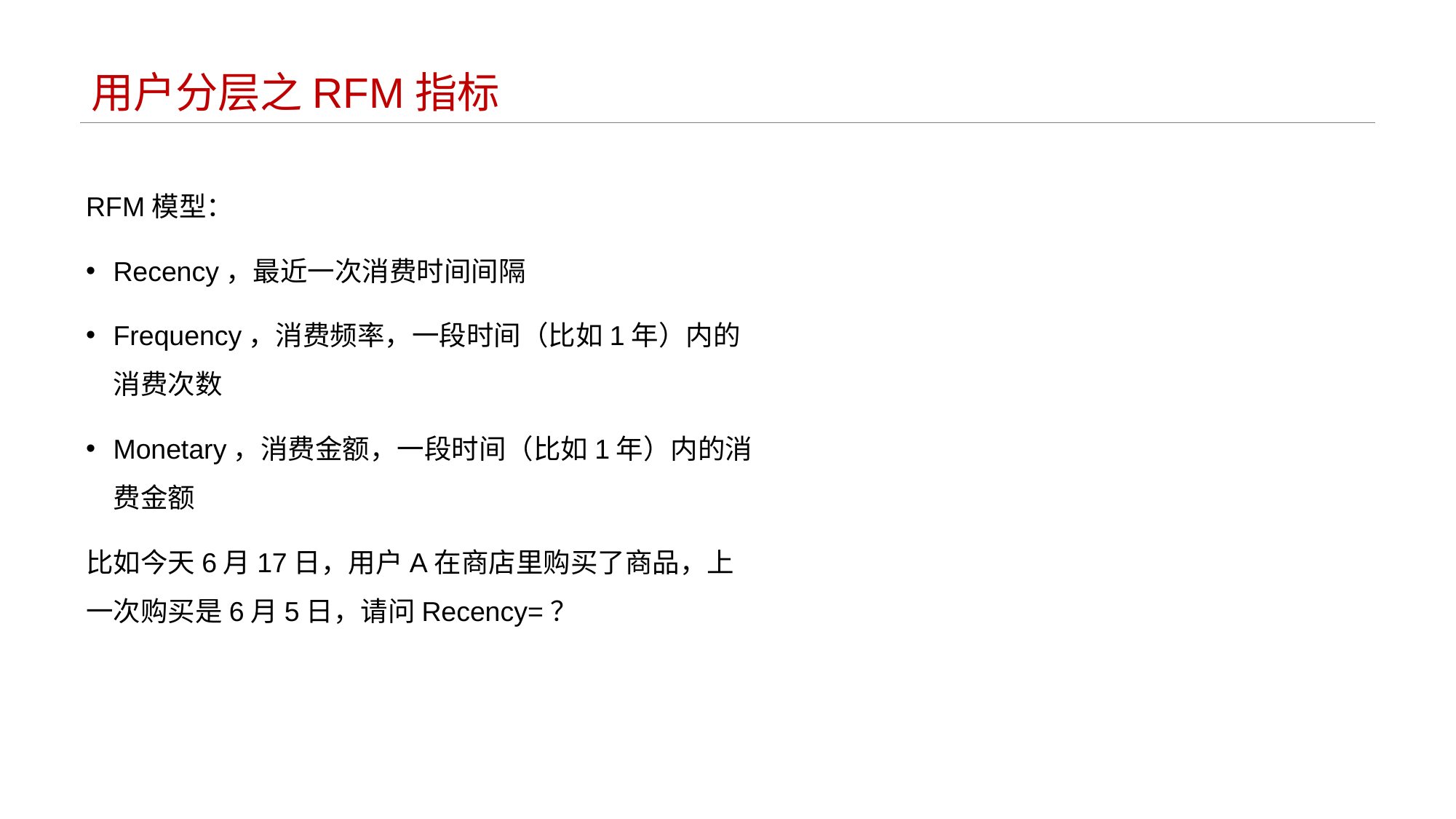

# 用户分层之RFM指标
RFM模型：
Recency，最近一次消费时间间隔
Frequency，消费频率，一段时间（比如1年）内的消费次数
Monetary，消费金额，一段时间（比如1年）内的消费金额
比如今天6月17日，用户A在商店里购买了商品，上一次购买是6月5日，请问Recency=？